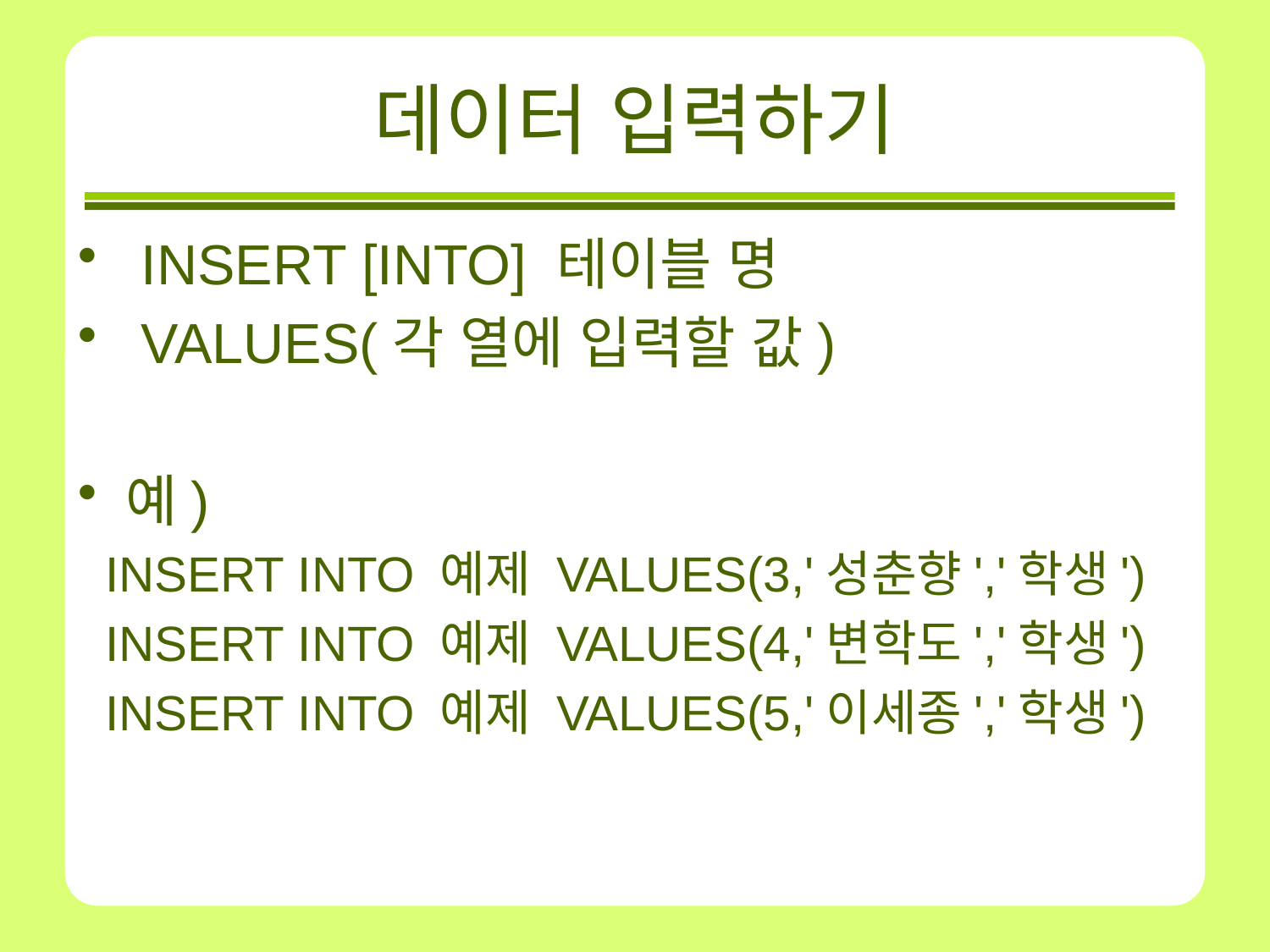

# 데이터 입력하기
 INSERT [INTO] 테이블 명
 VALUES(각 열에 입력할 값)

예)
  INSERT INTO 예제 VALUES(3,'성춘향','학생')
  INSERT INTO 예제 VALUES(4,'변학도','학생')
  INSERT INTO 예제 VALUES(5,'이세종','학생')